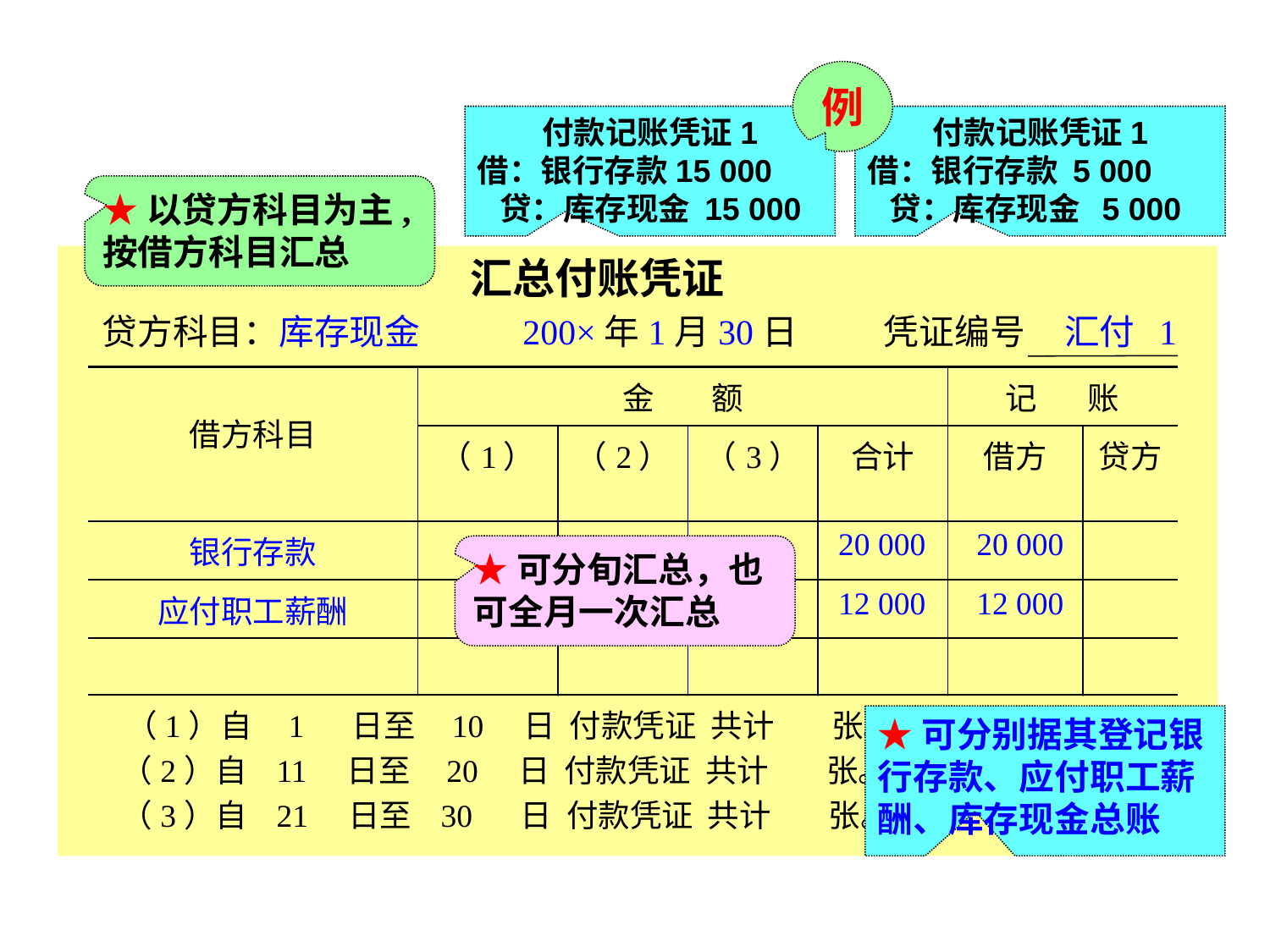

例
付款记账凭证1
借：银行存款15 000
  贷：库存现金 15 000
付款记账凭证1
借：银行存款 5 000
  贷：库存现金  5 000
★以贷方科目为主,按借方科目汇总
                                                  汇总付账凭证
   贷方科目：库存现金            200×年1月30日           凭证编号     汇付  1

| 借方科目 | 金 额 |  |  |  | 记 账 |  |
| --- | --- | --- | --- | --- | --- | --- |
|  | （1） | （2） | （3） | 合计 | 借方 | 贷方 |
| 银行存款 |  |  |  | 20 000 | 20 000 |  |
| 应付职工薪酬 |  |  |  | 12 000 | 12 000 |  |
|  |  |  |  |  |  |  |
| 合 计 |  |  |  | 32 000 | 32 000 |  |
★可分旬汇总，也可全月一次汇总
      （1）自    1     日至    10    日  付款凭证  共计        张。
      （2）自   11    日至    20    日  付款凭证  共计        张。
      （3）自   21    日至   30     日  付款凭证  共计        张。
★可分别据其登记银行存款、应付职工薪酬、库存现金总账